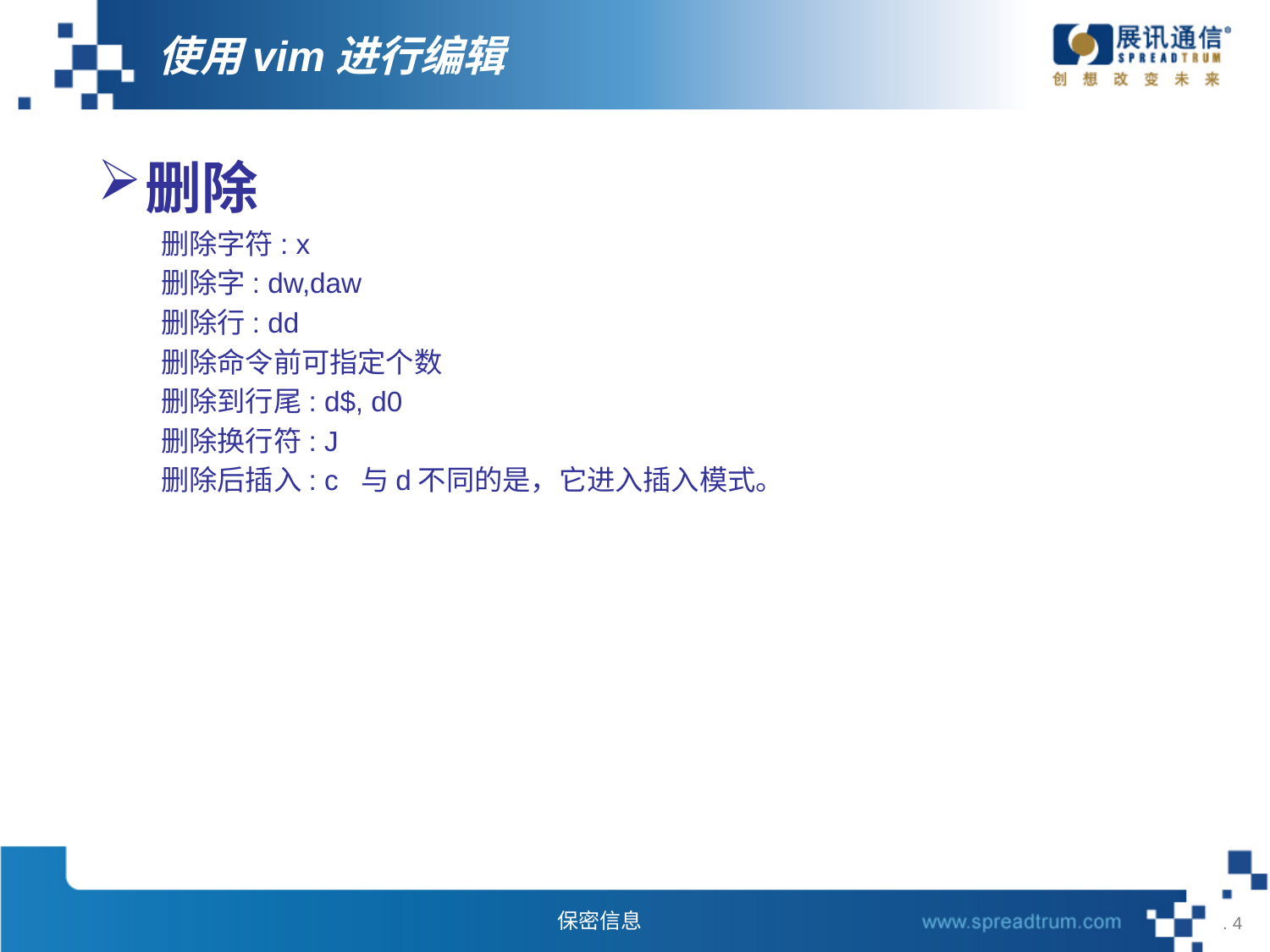

# 使用vim进行编辑
删除
删除字符: x
删除字: dw,daw
删除行: dd
删除命令前可指定个数
删除到行尾: d$, d0
删除换行符: J
删除后插入: c  与d不同的是，它进入插入模式。

  . 4